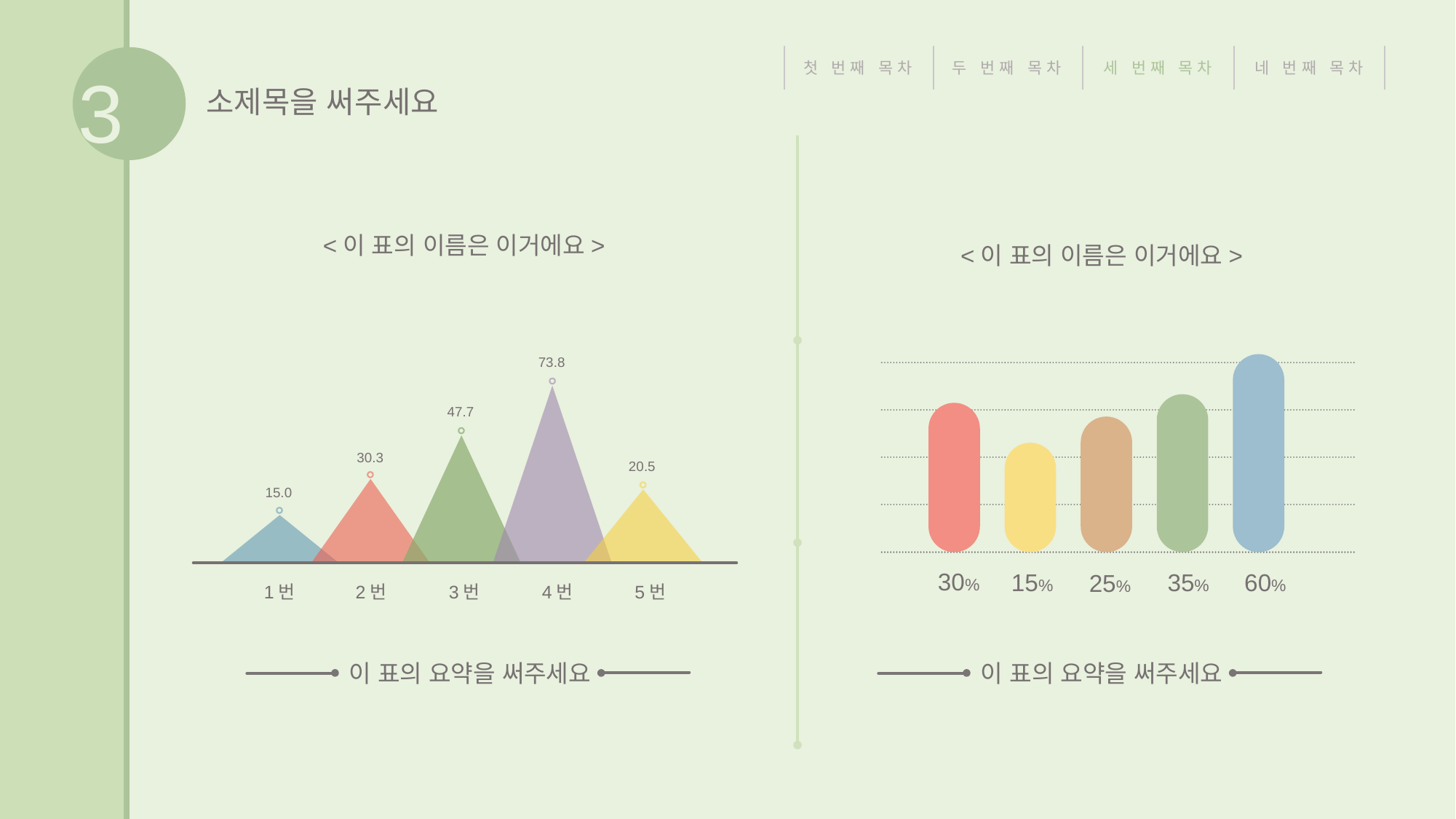

3
첫 번째 목차
두 번째 목차
세 번째 목차
네 번째 목차
소제목을 써주세요
<이 표의 이름은 이거에요>
<이 표의 이름은 이거에요>

73.8

47.7

30.3
20.5

15.0

30%
35%
15%
60%
25%
1번
2번
3번
4번
5번
이 표의 요약을 써주세요
이 표의 요약을 써주세요